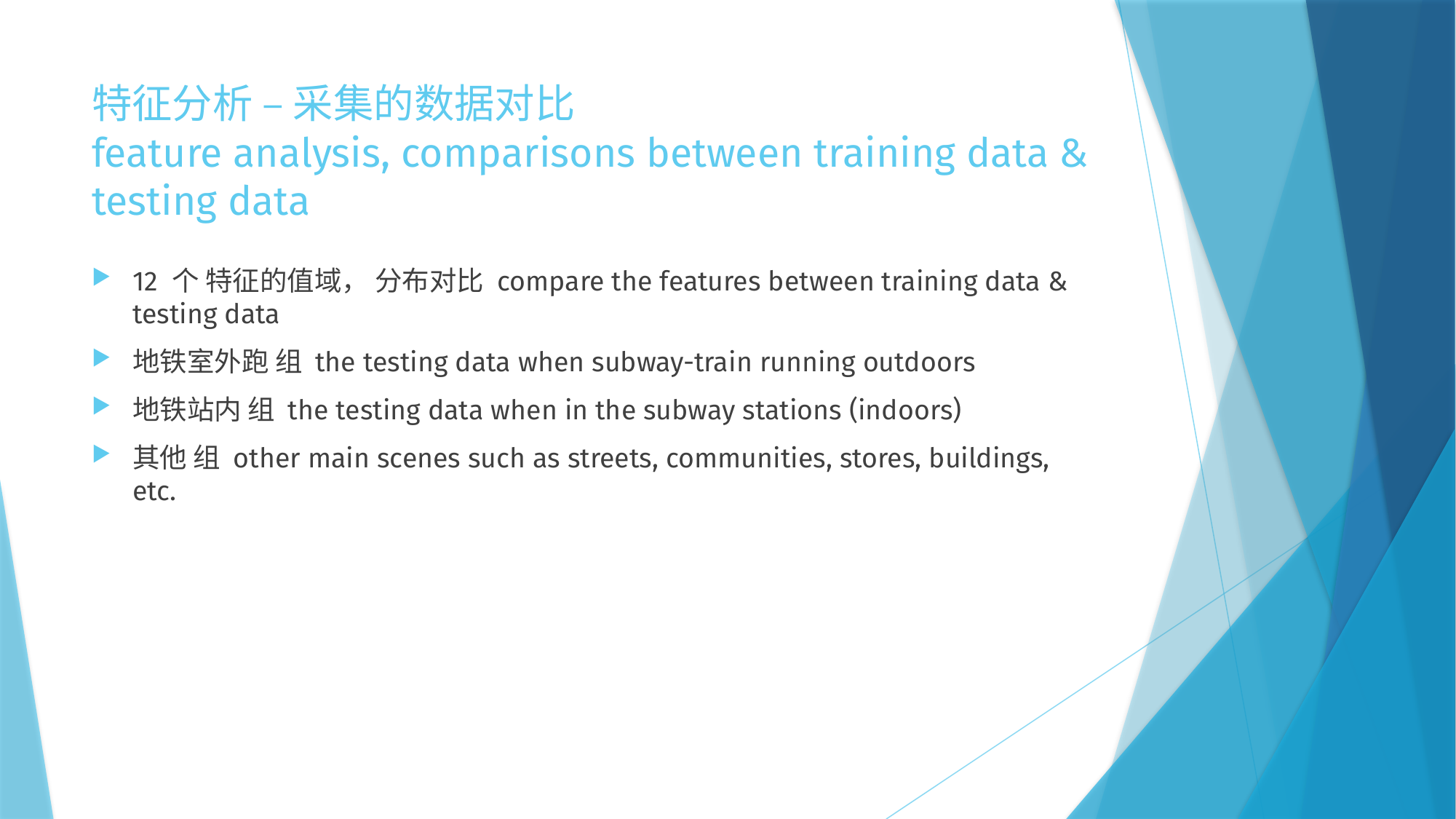

# 特征分析 – 采集的数据对比 feature analysis, comparisons between training data & testing data
12 个 特征的值域， 分布对比 compare the features between training data & testing data
地铁室外跑 组 the testing data when subway-train running outdoors
地铁站内 组 the testing data when in the subway stations (indoors)
其他 组 other main scenes such as streets, communities, stores, buildings, etc.